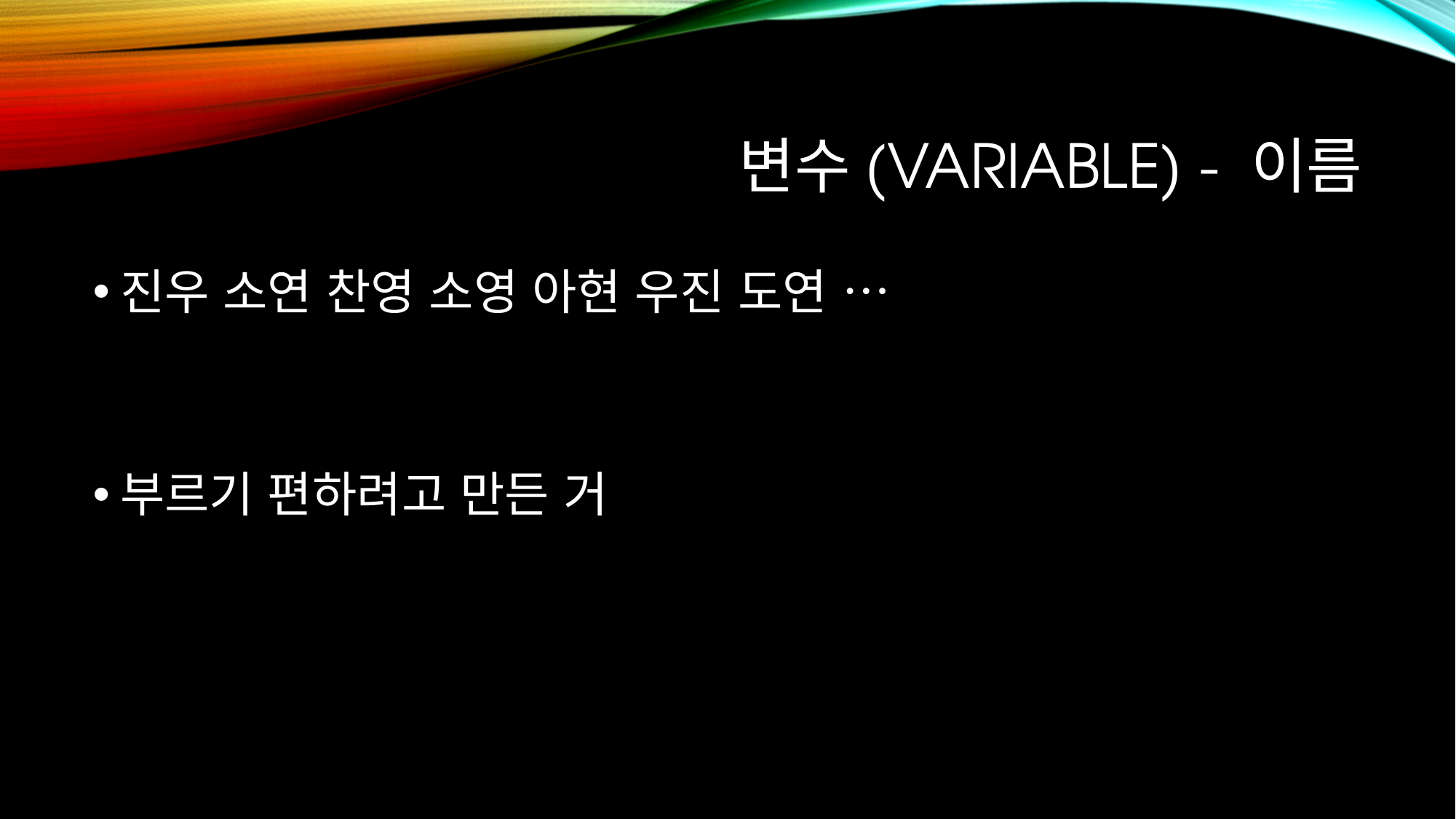

# 변수(variable) - 이름
진우 소연 찬영 소영 아현 우진 도연 …

부르기 편하려고 만든 거